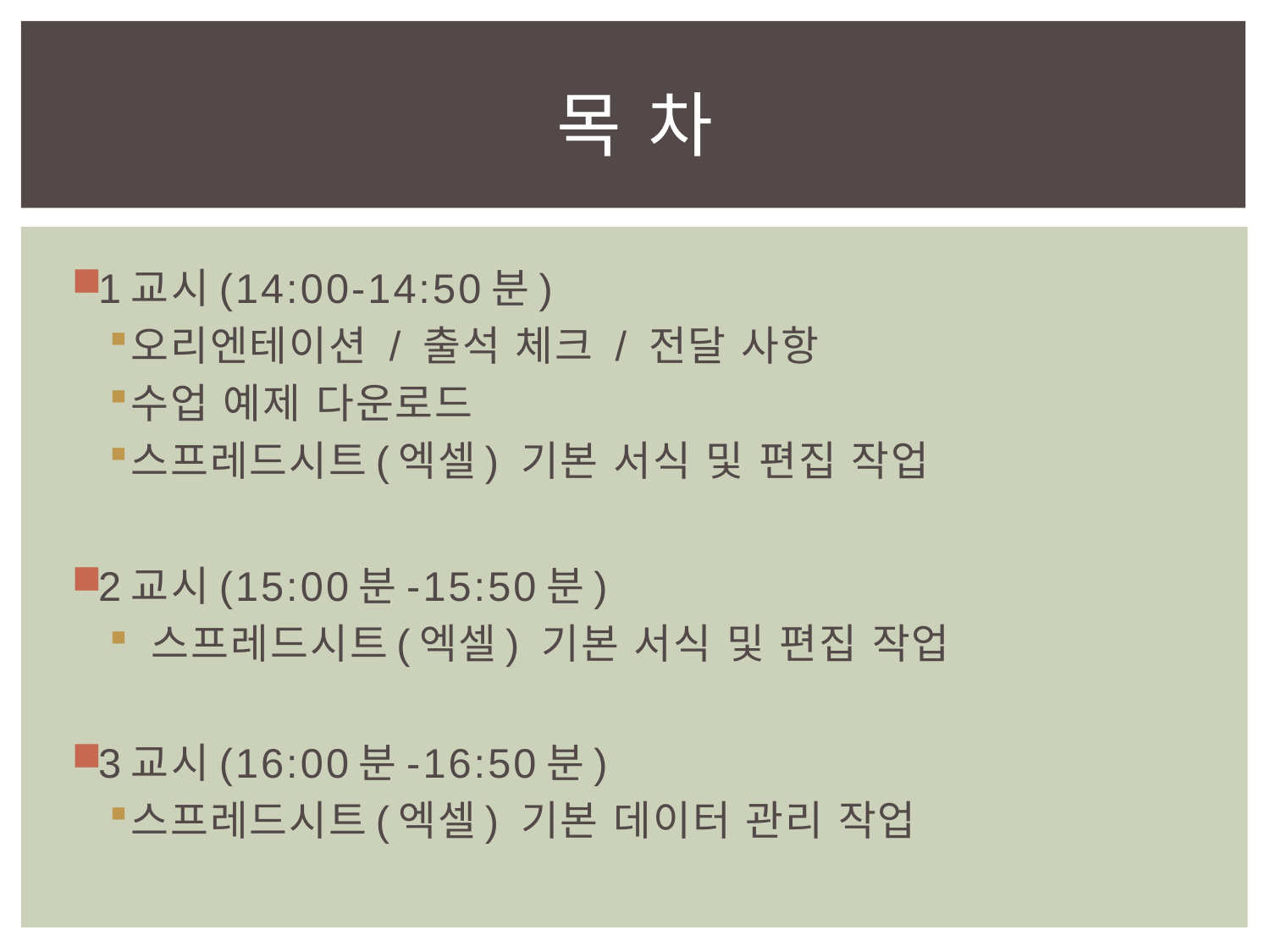

# 목 차
1교시(14:00-14:50분)
오리엔테이션 / 출석 체크 / 전달 사항
수업 예제 다운로드
스프레드시트(엑셀) 기본 서식 및 편집 작업

2교시(15:00분-15:50분)
 스프레드시트(엑셀) 기본 서식 및 편집 작업

3교시(16:00분-16:50분)
스프레드시트(엑셀) 기본 데이터 관리 작업